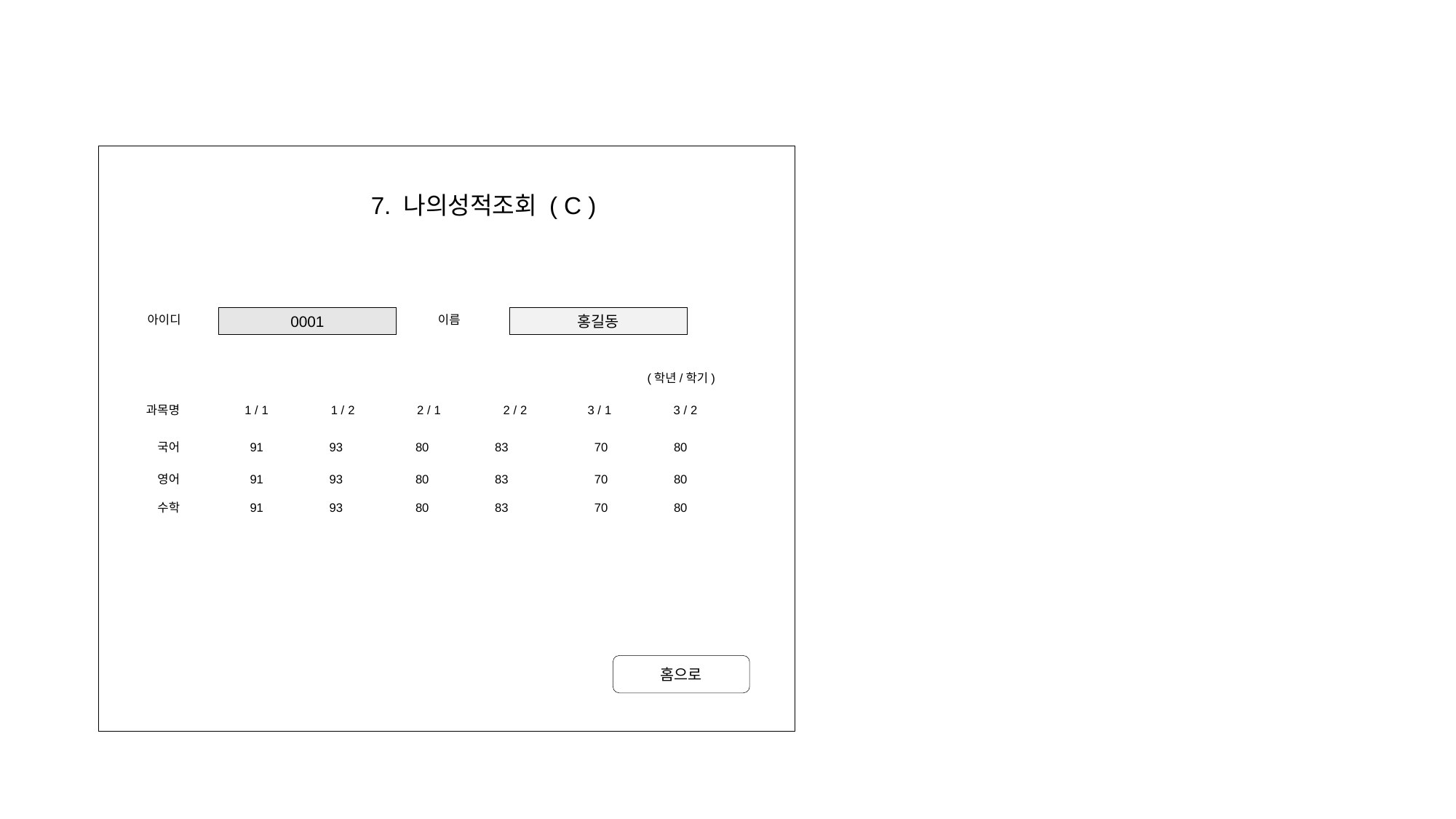

7. 나의성적조회 ( C )
아이디
이름
0001
홍길동
(학년/학기)
과목명
1 / 1
1 / 2
2 / 1
2 / 2
3 / 1
3 / 2
국어
91
93
80
83
70
80
영어
91
93
80
83
70
80
수학
91
93
80
83
70
80
홈으로